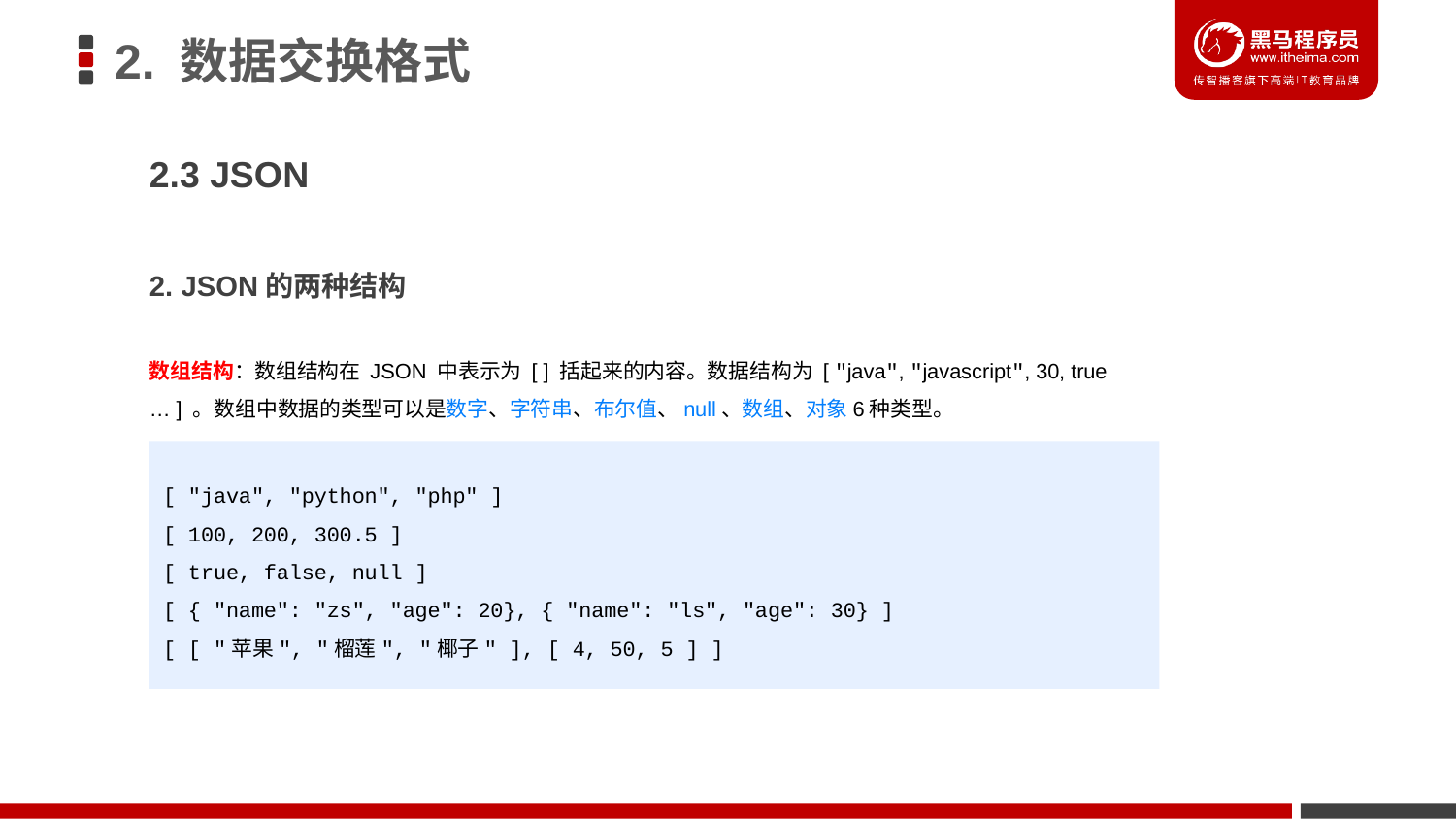

# 2. 数据交换格式
2.3 JSON
2. JSON的两种结构
数组结构：数组结构在 JSON 中表示为 [ ] 括起来的内容。数据结构为 [ "java", "javascript", 30, true … ] 。数组中数据的类型可以是数字、字符串、布尔值、null、数组、对象6种类型。
[ "java", "python", "php" ]
[ 100, 200, 300.5 ]
[ true, false, null ]
[ { "name": "zs", "age": 20}, { "name": "ls", "age": 30} ]
[ [ "苹果", "榴莲", "椰子" ], [ 4, 50, 5 ] ]